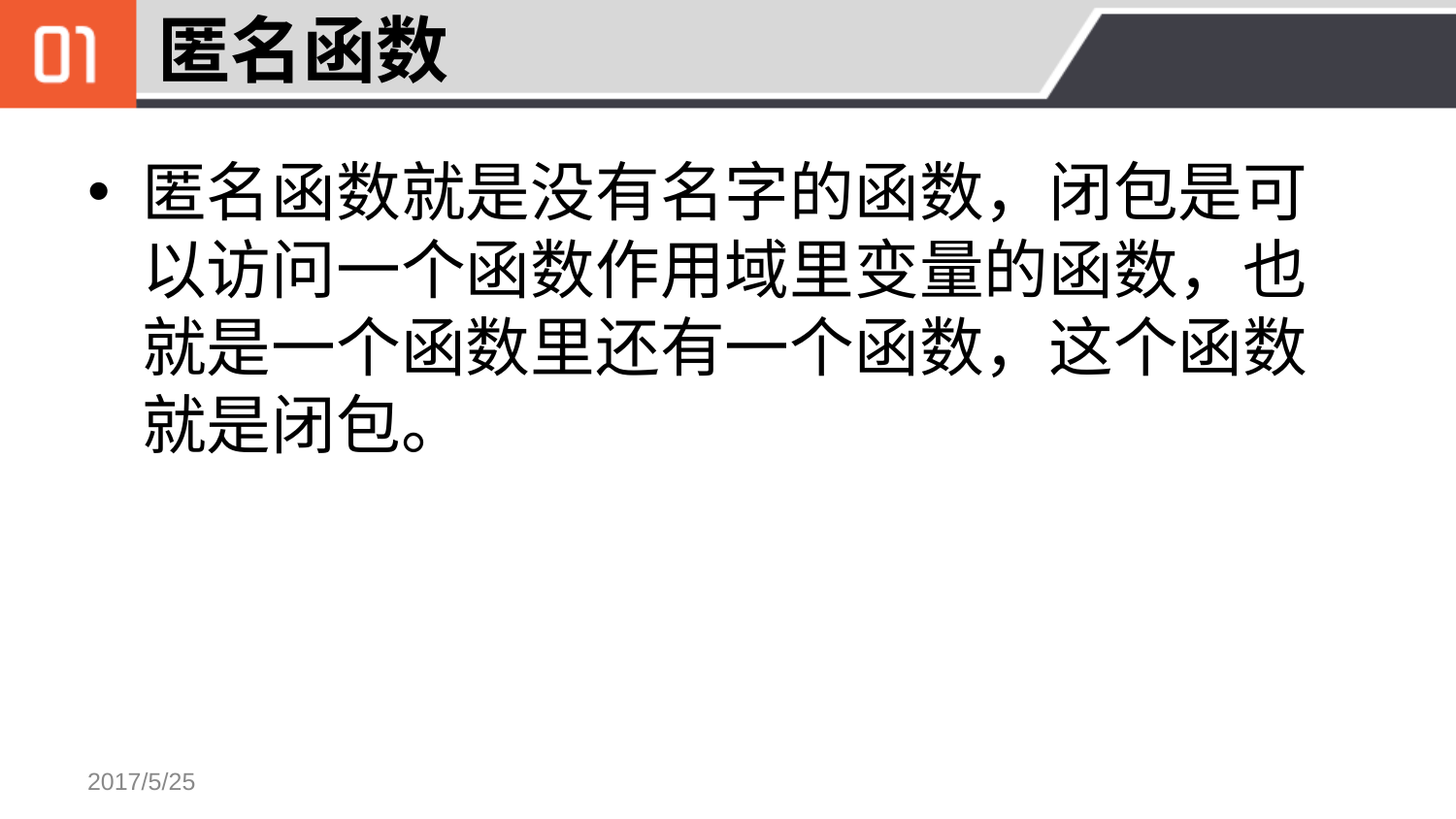

# 匿名函数
匿名函数就是没有名字的函数，闭包是可以访问一个函数作用域里变量的函数，也就是一个函数里还有一个函数，这个函数就是闭包。
2017/5/25